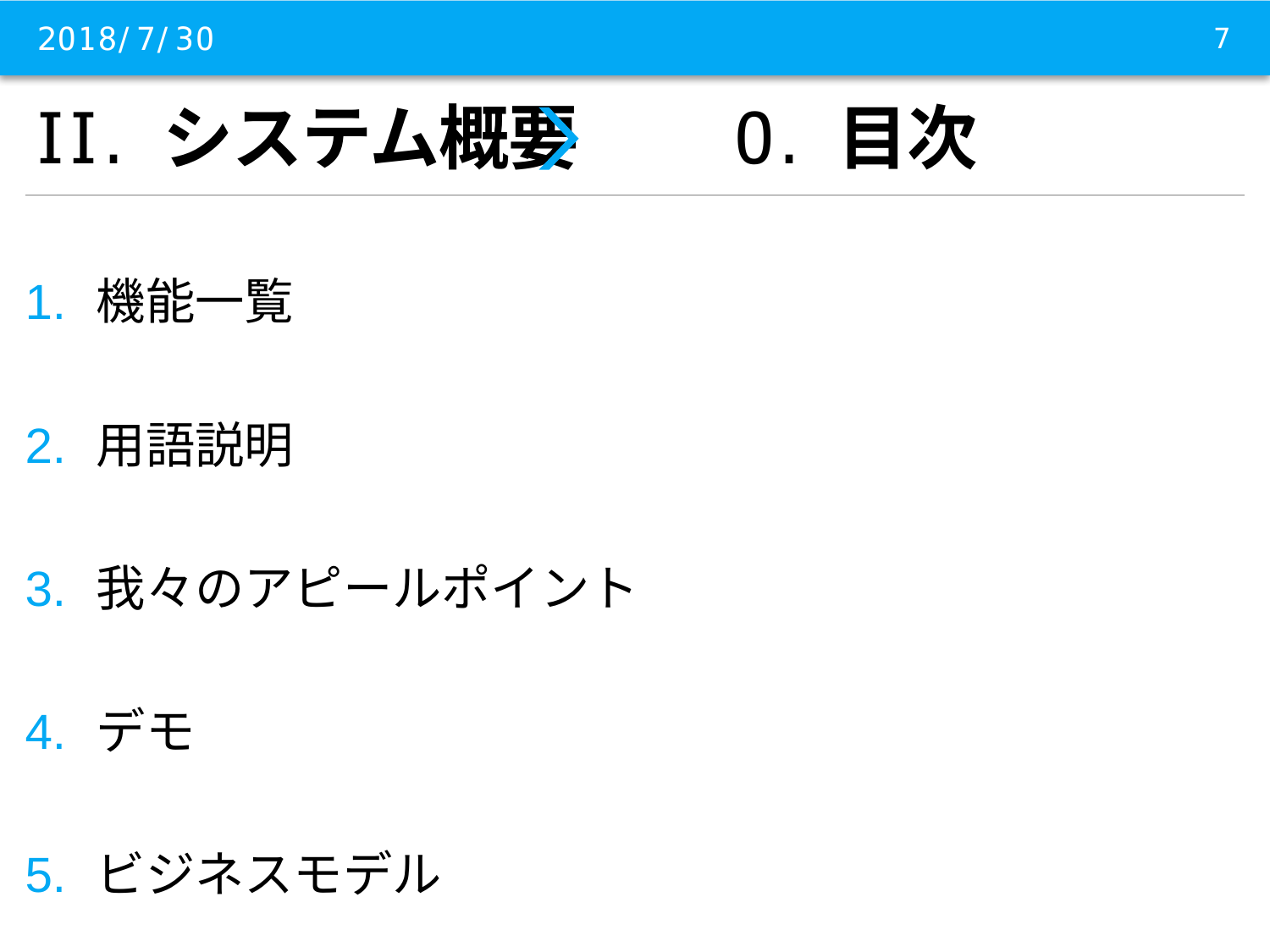

2018/7/30
7
# II. システム概要　　0. 目次

機能一覧
用語説明
我々のアピールポイント
デモ
ビジネスモデル